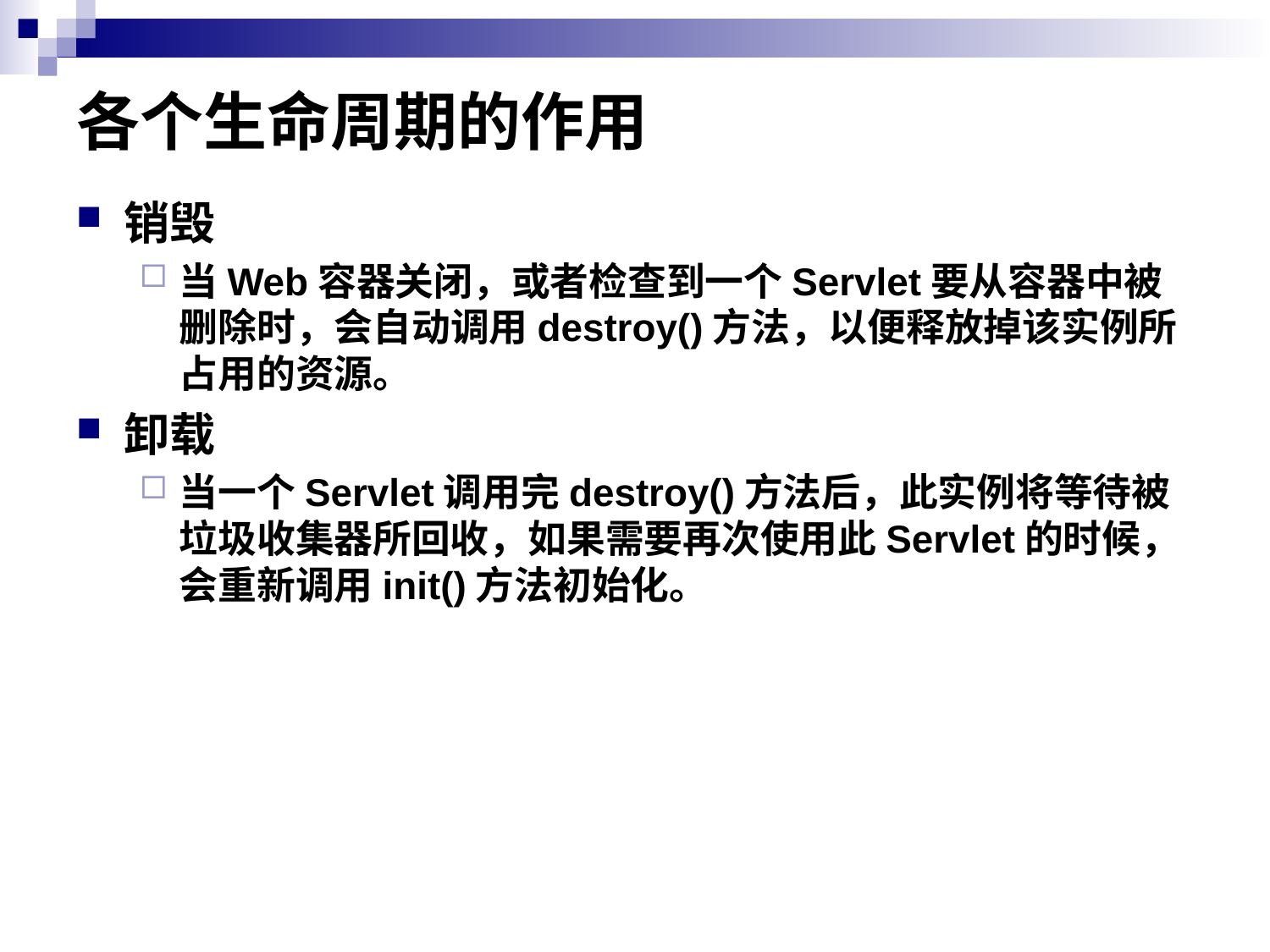

# 各个生命周期的作用
销毁
当Web容器关闭，或者检查到一个Servlet要从容器中被删除时，会自动调用destroy()方法，以便释放掉该实例所占用的资源。
卸载
当一个Servlet调用完destroy()方法后，此实例将等待被垃圾收集器所回收，如果需要再次使用此Servlet的时候，会重新调用init()方法初始化。
14